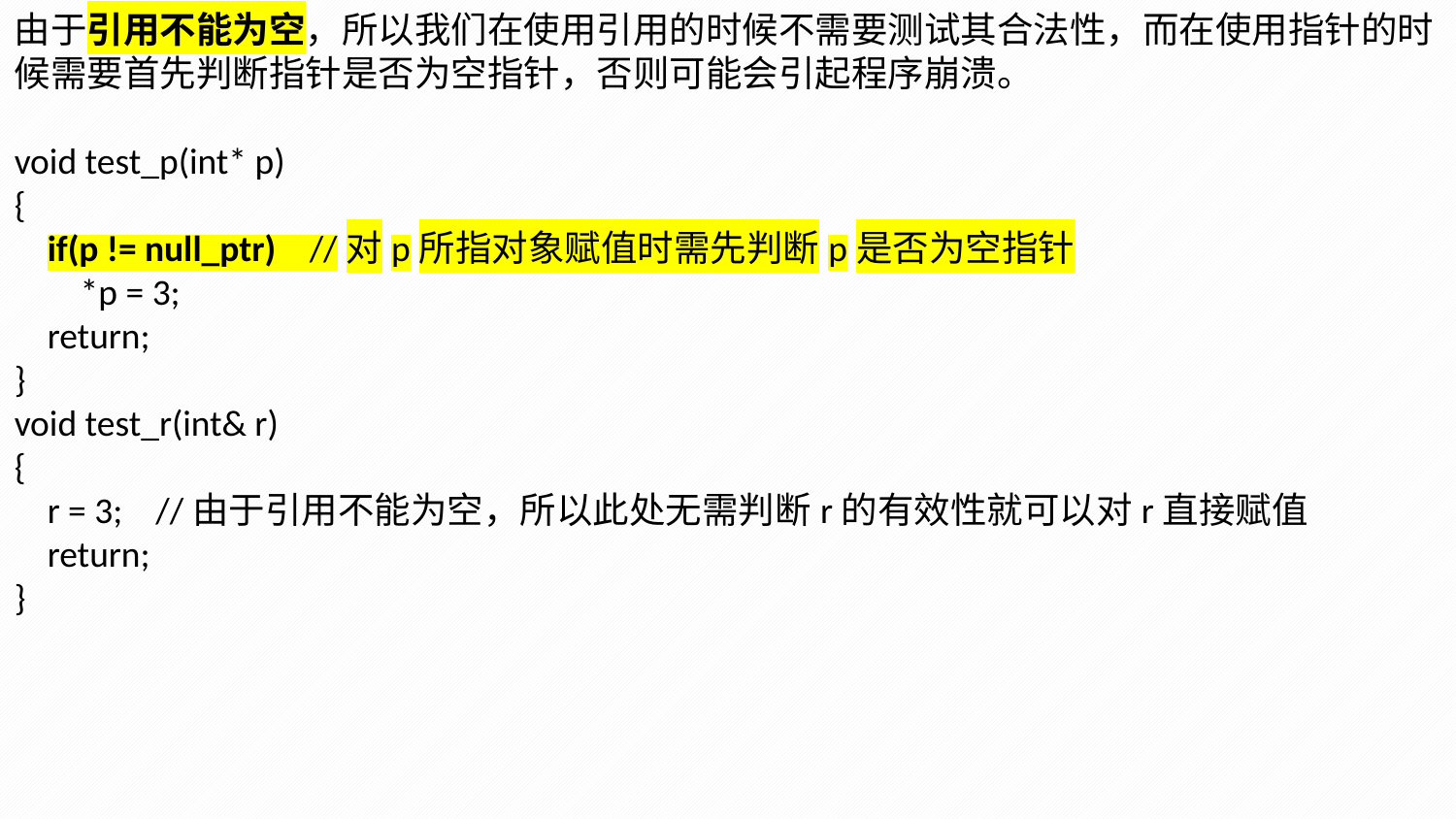

由于引用不能为空，所以我们在使用引用的时候不需要测试其合法性，而在使用指针的时候需要首先判断指针是否为空指针，否则可能会引起程序崩溃。

void test_p(int* p)
{
    if(p != null_ptr)    //对p所指对象赋值时需先判断p是否为空指针
        *p = 3;
    return;
}
void test_r(int& r)
{
    r = 3;    //由于引用不能为空，所以此处无需判断r的有效性就可以对r直接赋值
    return;
}